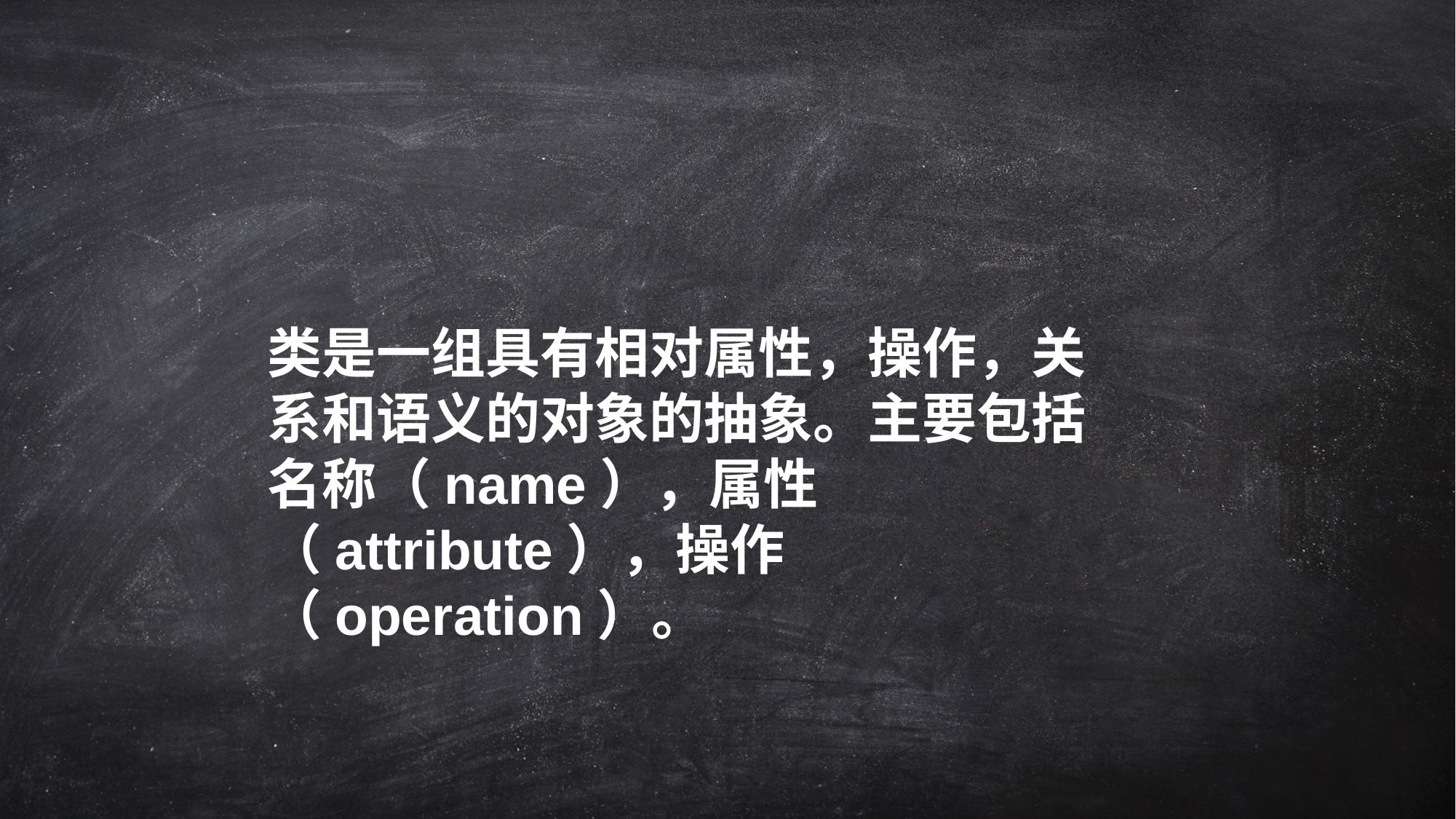

类是一组具有相对属性，操作，关系和语义的对象的抽象。主要包括名称（name），属性（attribute），操作（operation）。